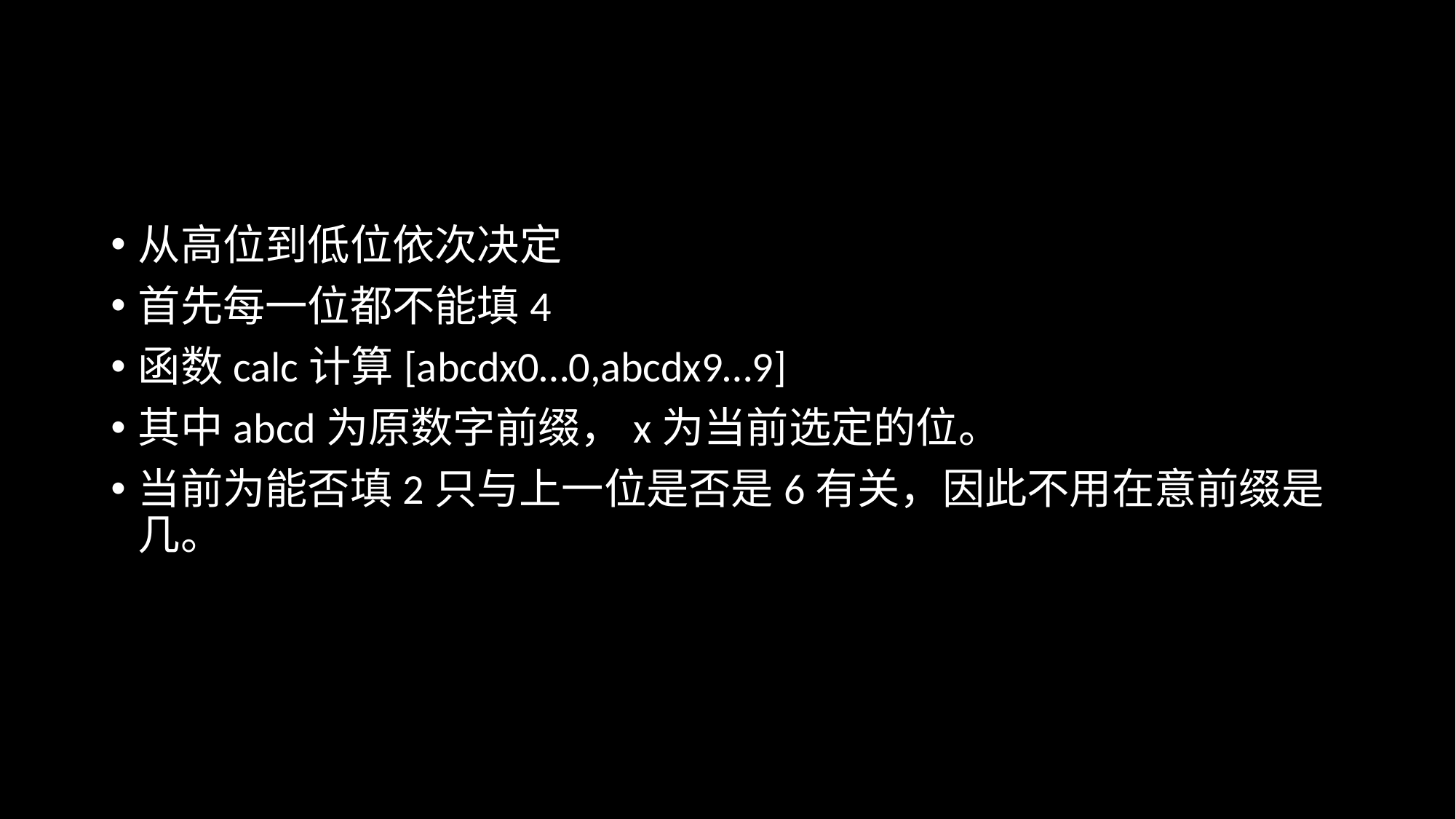

#
从高位到低位依次决定
首先每一位都不能填4
函数calc计算[abcdx0…0,abcdx9…9]
其中abcd为原数字前缀，x为当前选定的位。
当前为能否填2只与上一位是否是6有关，因此不用在意前缀是几。